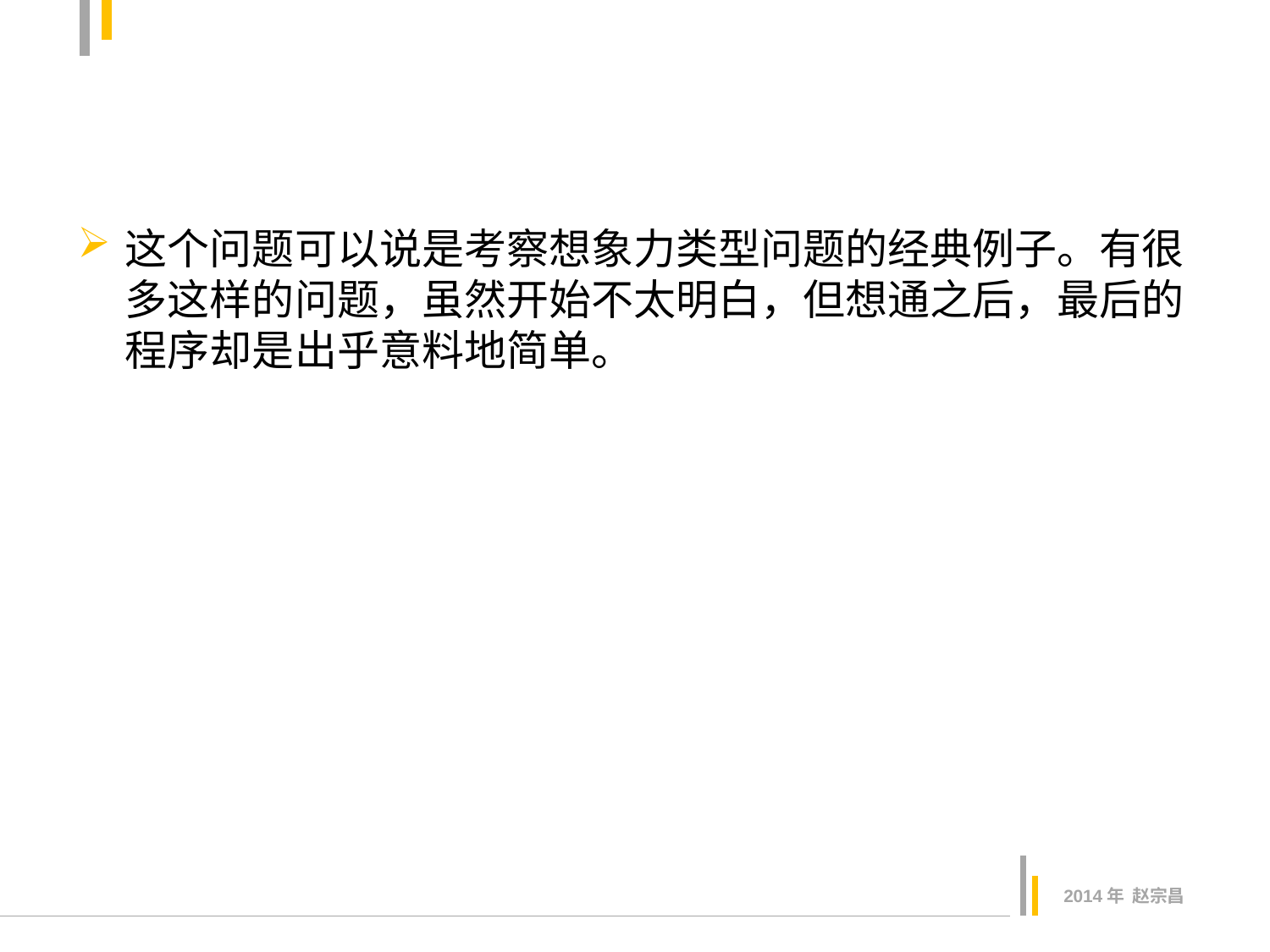

#

这个问题可以说是考察想象力类型问题的经典例子。有很多这样的问题，虽然开始不太明白，但想通之后，最后的程序却是出乎意料地简单。